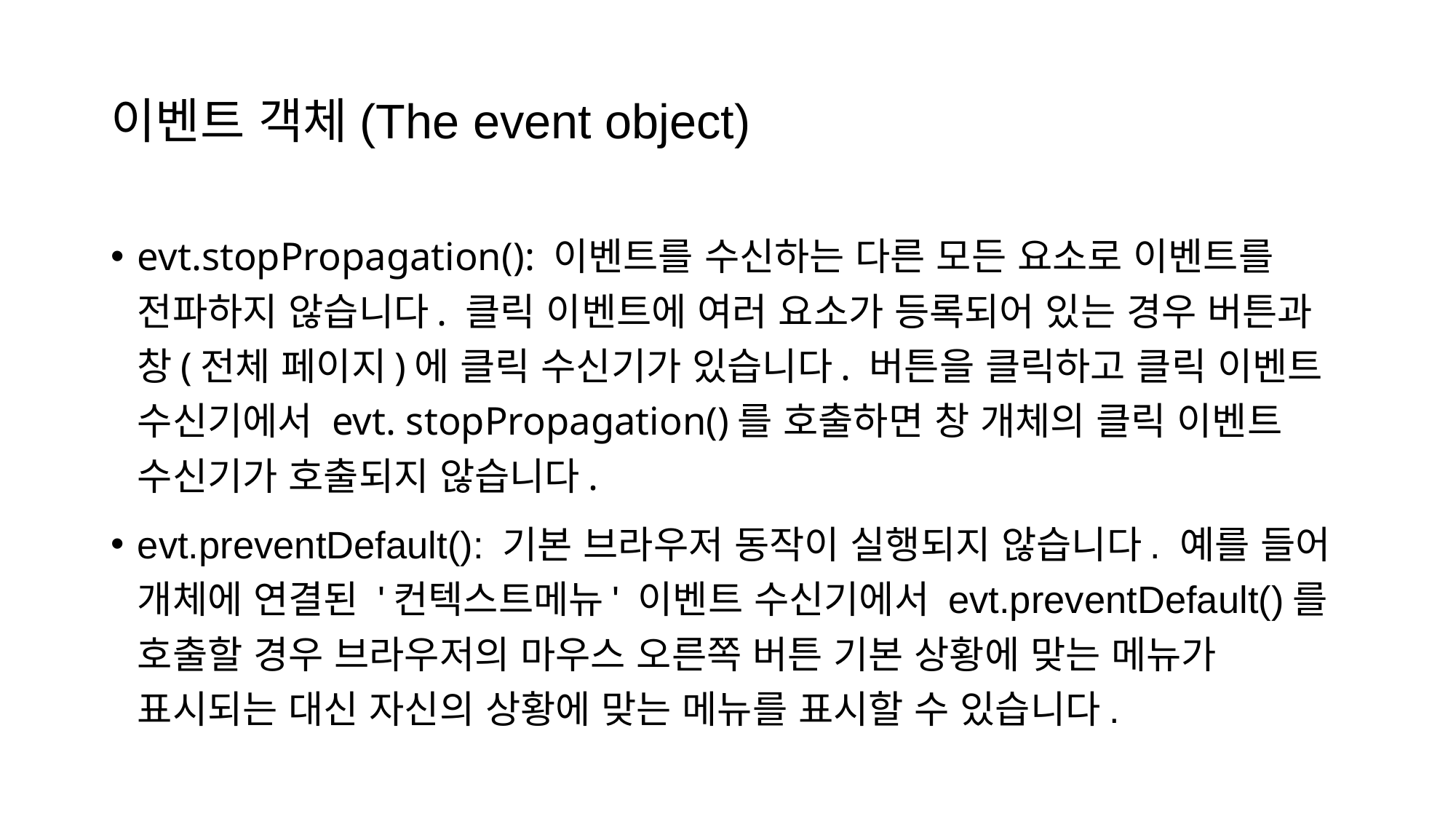

# 이벤트 객체(The event object)
evt.stopPropagation(): 이벤트를 수신하는 다른 모든 요소로 이벤트를 전파하지 않습니다. 클릭 이벤트에 여러 요소가 등록되어 있는 경우 버튼과 창(전체 페이지)에 클릭 수신기가 있습니다. 버튼을 클릭하고 클릭 이벤트 수신기에서 evt. stopPropagation()를 호출하면 창 개체의 클릭 이벤트 수신기가 호출되지 않습니다.
evt.preventDefault(): 기본 브라우저 동작이 실행되지 않습니다. 예를 들어 개체에 연결된 '컨텍스트메뉴' 이벤트 수신기에서 evt.preventDefault()를 호출할 경우 브라우저의 마우스 오른쪽 버튼 기본 상황에 맞는 메뉴가 표시되는 대신 자신의 상황에 맞는 메뉴를 표시할 수 있습니다.